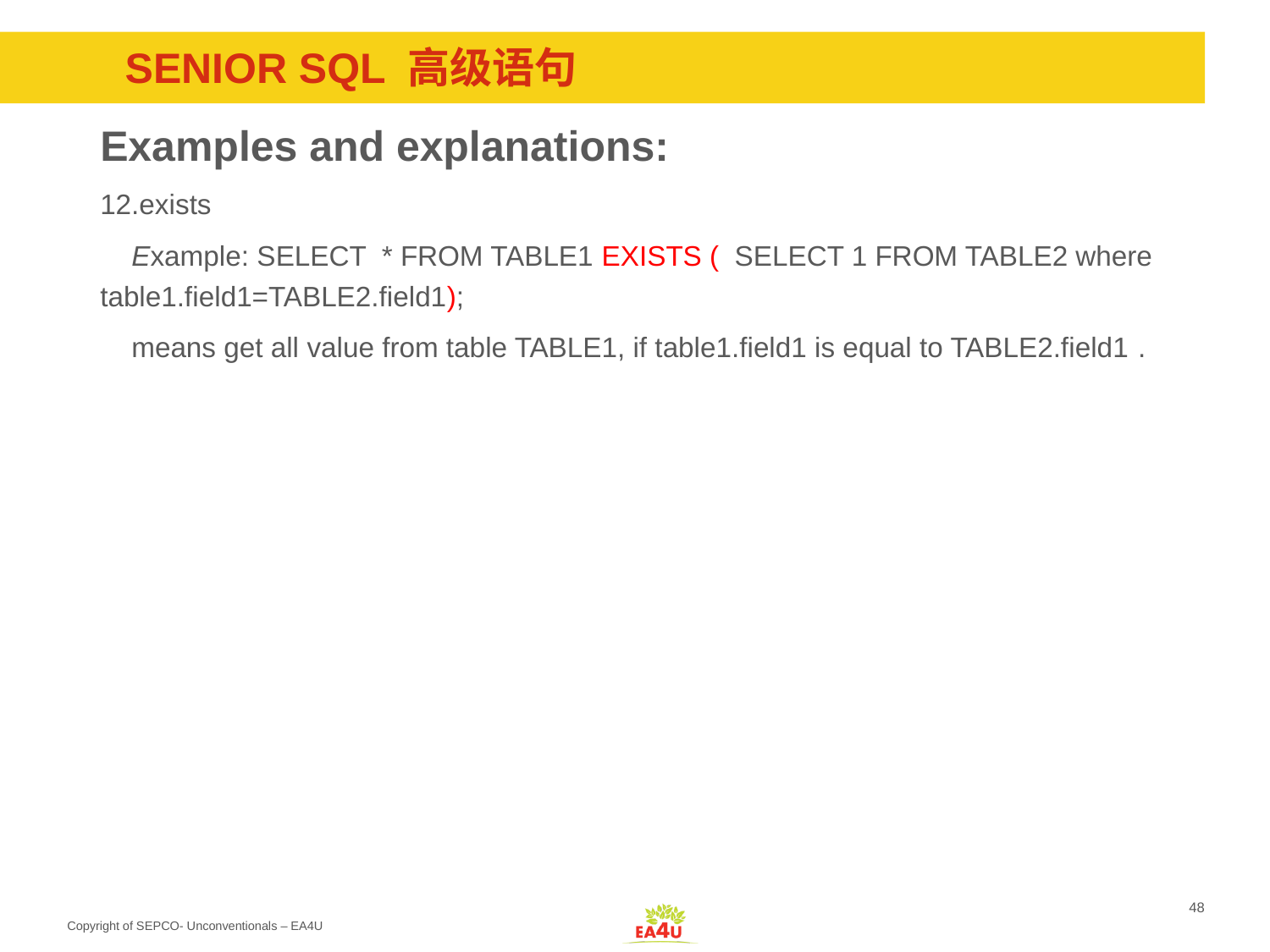

# SENIOR SQL 高级语句
Examples and explanations:
12.exists
    Example: SELECT  * FROM TABLE1 EXISTS (  SELECT 1 FROM TABLE2 where table1.field1=TABLE2.field1);
    means get all value from table TABLE1, if table1.field1 is equal to TABLE2.field1 .

48